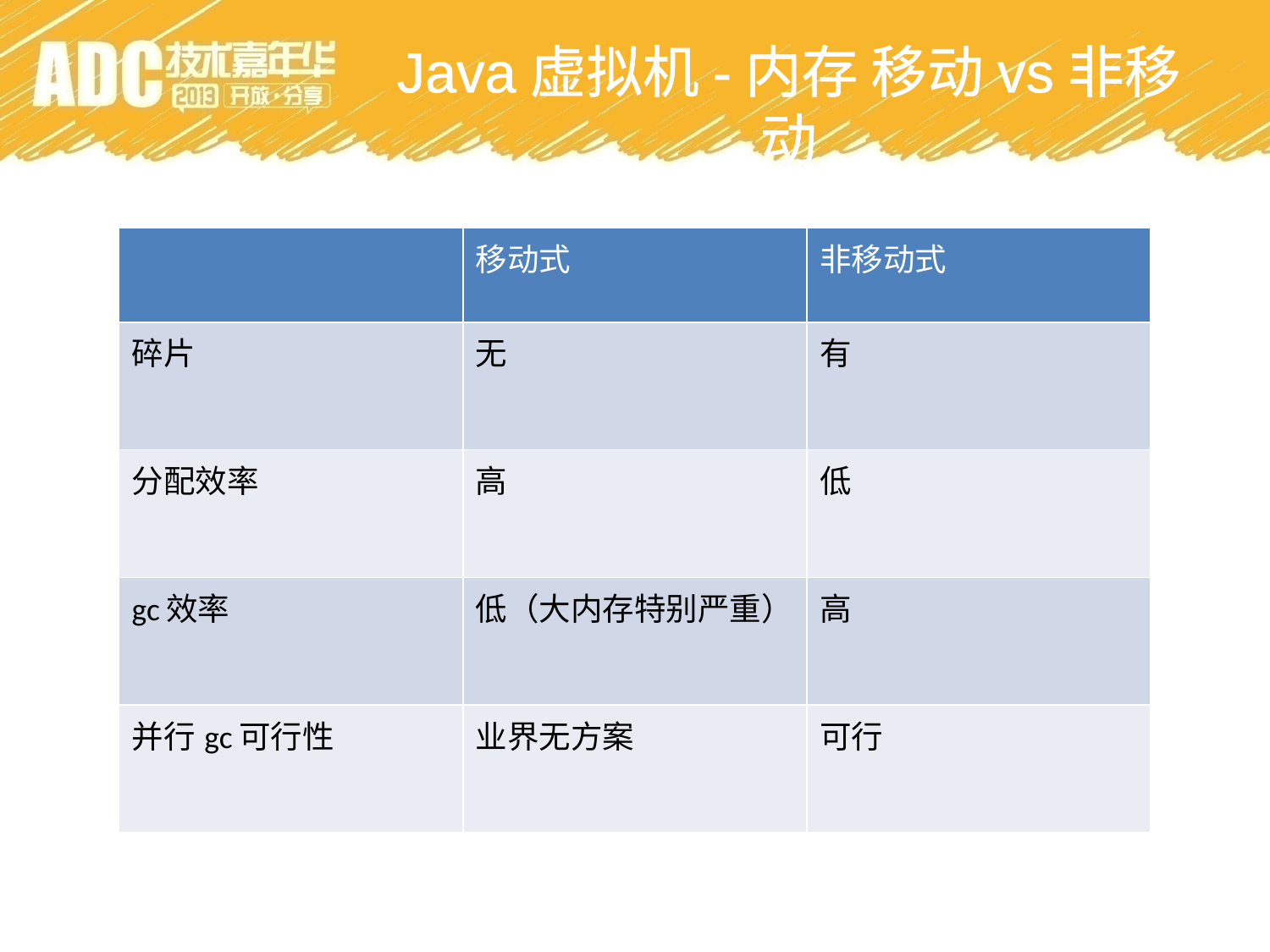

Java虚拟机-内存 移动vs非移动
|  | 移动式 | 非移动式 |
| --- | --- | --- |
| 碎片 | 无 | 有 |
| 分配效率 | 高 | 低 |
| gc效率 | 低（大内存特别严重） | 高 |
| 并行gc可行性 | 业界无方案 | 可行 |